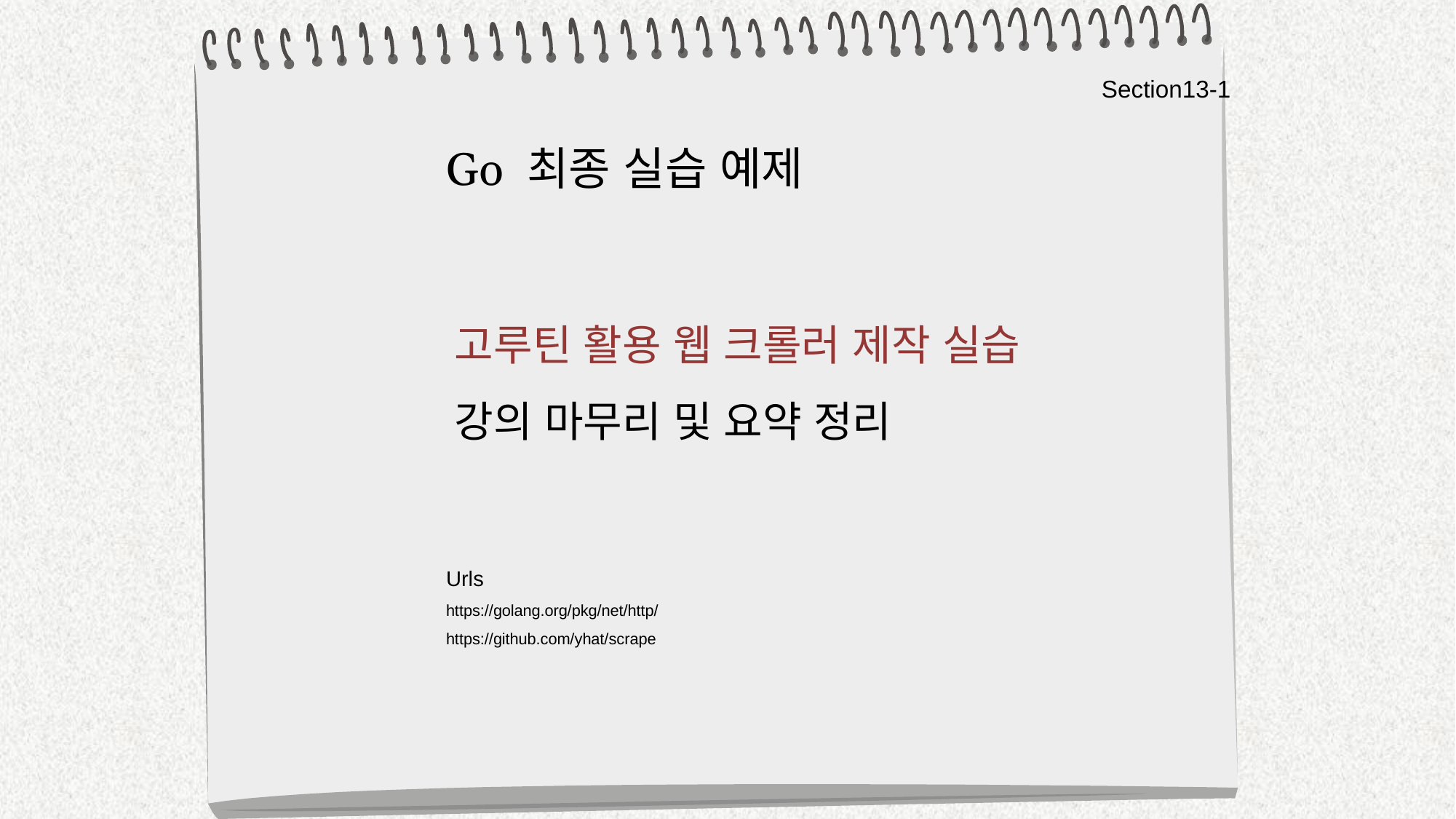

Section13-1
Go 최종 실습 예제
고루틴 활용 웹 크롤러 제작 실습
강의 마무리 및 요약 정리
Urls
https://golang.org/pkg/net/http/
https://github.com/yhat/scrape